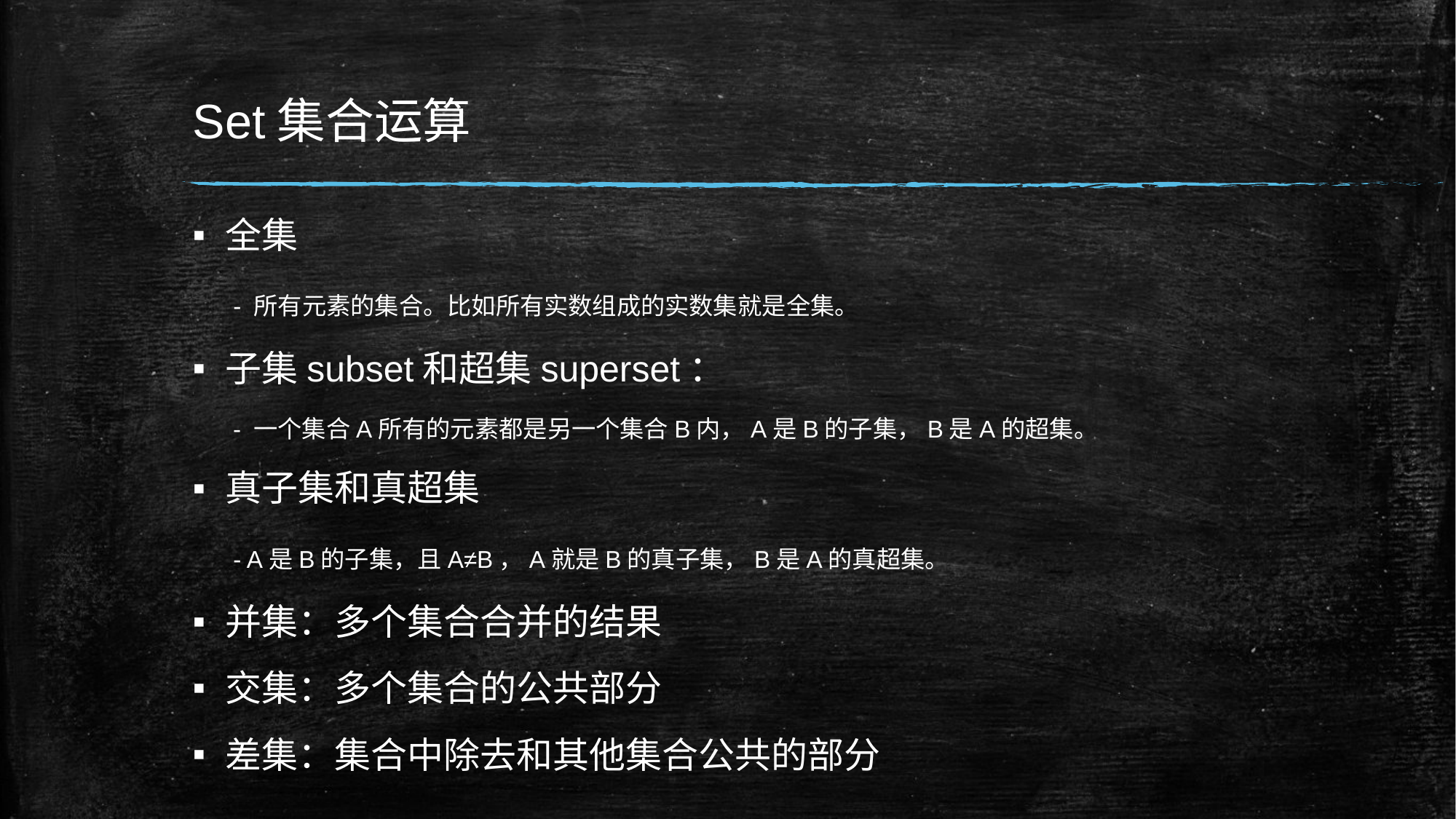

# Set集合运算
全集
    - 所有元素的集合。比如所有实数组成的实数集就是全集。
子集subset和超集superset：
      - 一个集合A所有的元素都是另一个集合B内，A是B的子集，B是A的超集。
真子集和真超集
    - A是B的子集，且A≠B，A就是B的真子集，B是A的真超集。
并集：多个集合合并的结果
交集：多个集合的公共部分
差集：集合中除去和其他集合公共的部分